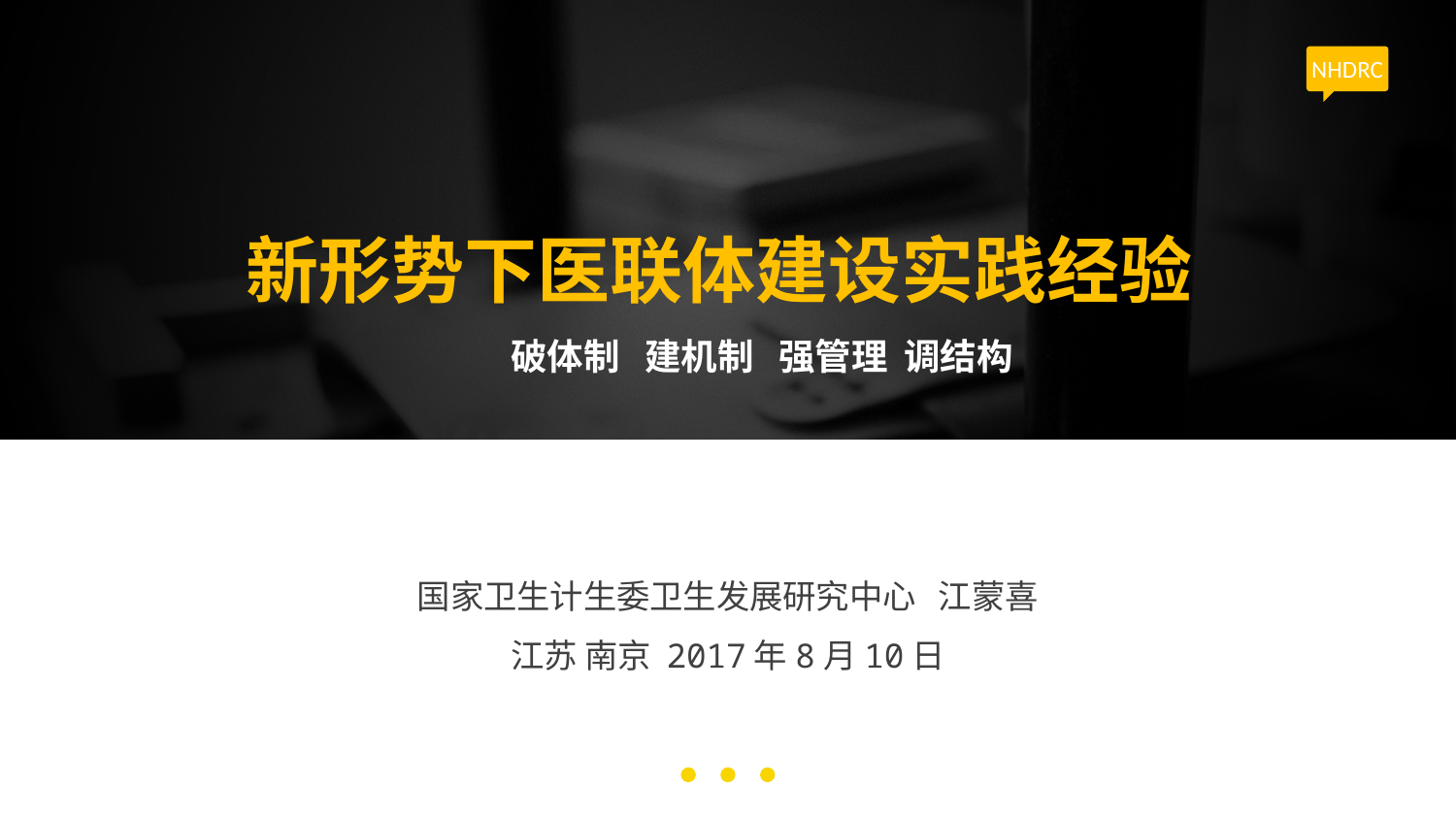

新形势下医联体建设实践经验

破体制   建机制   强管理  调结构
国家卫生计生委卫生发展研究中心   江蒙喜
江苏 南京 2017年8月10日